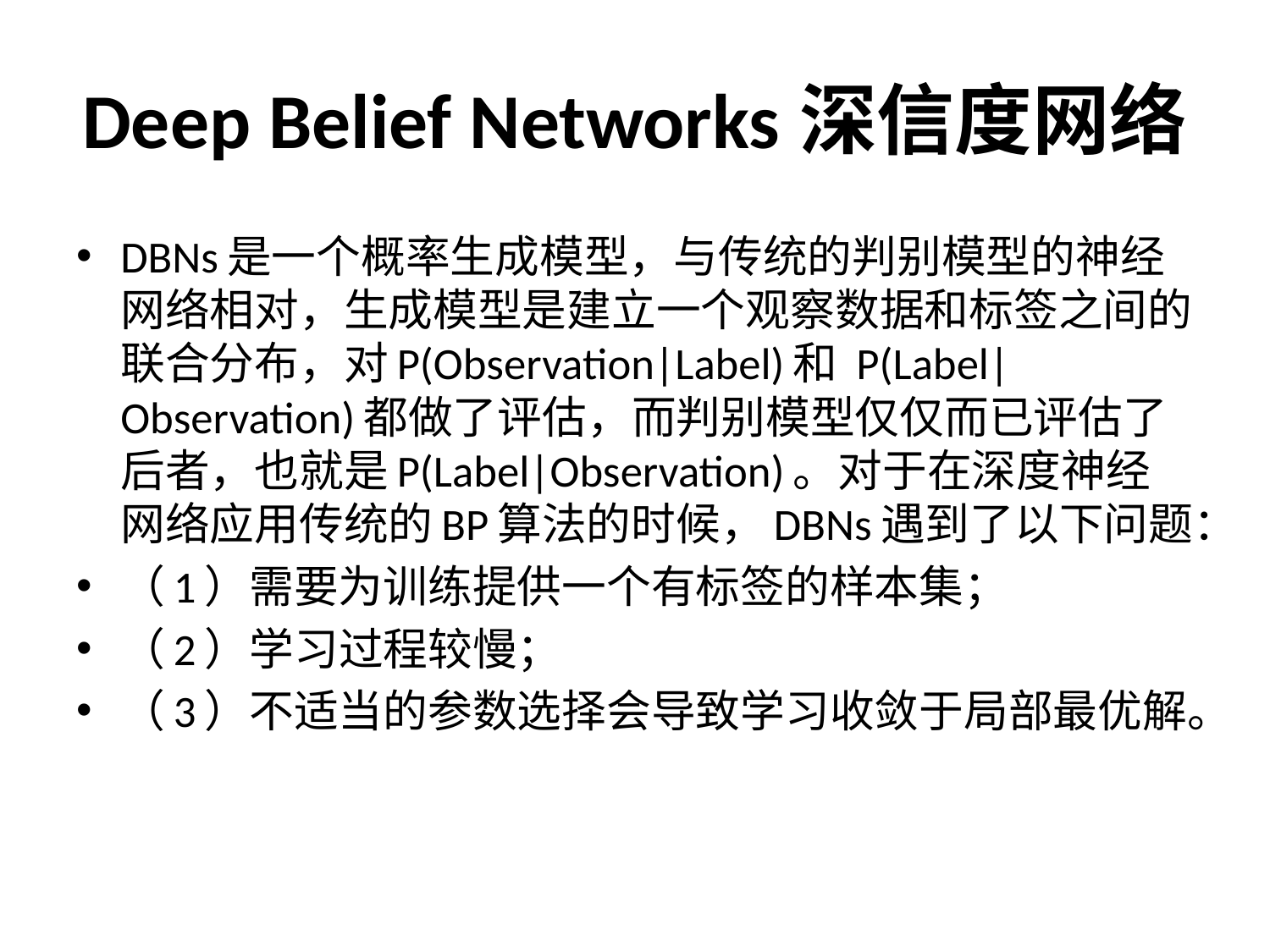

# Deep Belief Networks深信度网络
DBNs是一个概率生成模型，与传统的判别模型的神经网络相对，生成模型是建立一个观察数据和标签之间的联合分布，对P(Observation|Label)和 P(Label|Observation)都做了评估，而判别模型仅仅而已评估了后者，也就是P(Label|Observation)。对于在深度神经网络应用传统的BP算法的时候，DBNs遇到了以下问题：
（1）需要为训练提供一个有标签的样本集；
（2）学习过程较慢；
（3）不适当的参数选择会导致学习收敛于局部最优解。